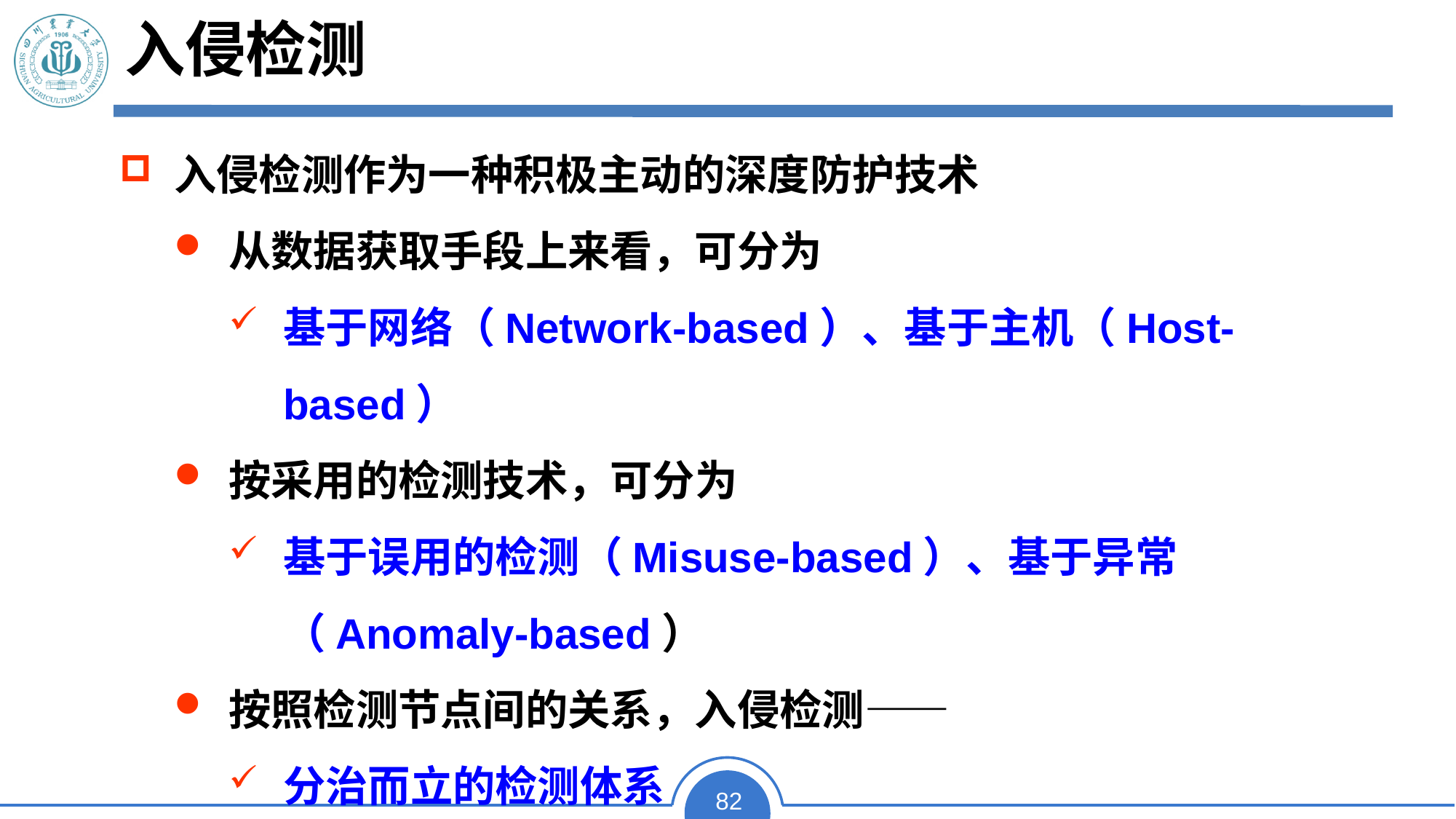

# 入侵检测
入侵检测作为一种积极主动的深度防护技术
从数据获取手段上来看，可分为
基于网络（Network-based）、基于主机（Host-based）
按采用的检测技术，可分为
基于误用的检测（Misuse-based）、基于异常（Anomaly-based）
按照检测节点间的关系，入侵检测——
分治而立的检测体系
对等合作的检测体系
层次的检测体系